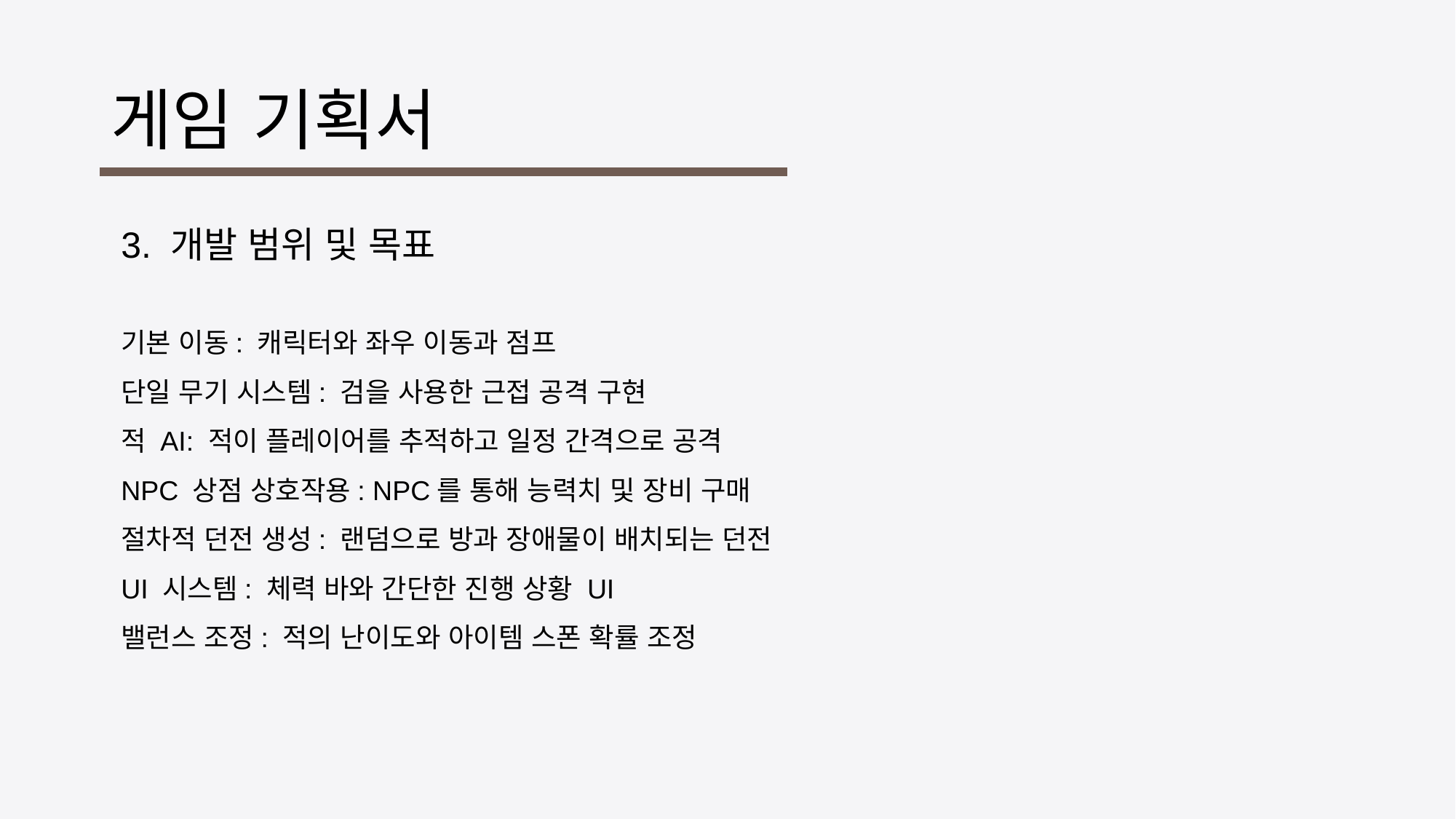

# 게임 기획서
3. 개발 범위 및 목표

기본 이동: 캐릭터와 좌우 이동과 점프
단일 무기 시스템: 검을 사용한 근접 공격 구현
적 AI: 적이 플레이어를 추적하고 일정 간격으로 공격
NPC 상점 상호작용: NPC를 통해 능력치 및 장비 구매
절차적 던전 생성: 랜덤으로 방과 장애물이 배치되는 던전
UI 시스템: 체력 바와 간단한 진행 상황 UI
밸런스 조정: 적의 난이도와 아이템 스폰 확률 조정